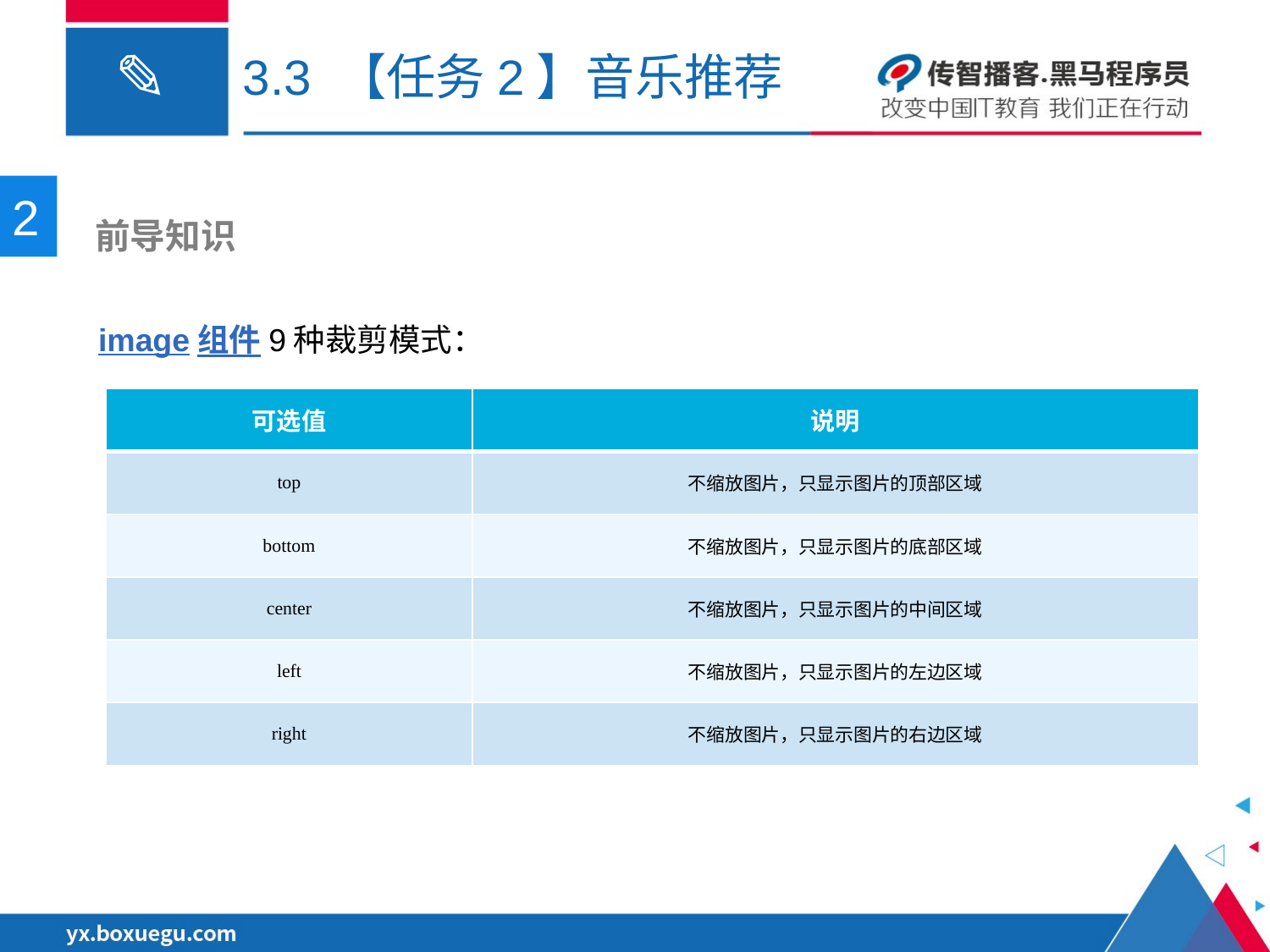

# 3.3 【任务2】音乐推荐

2
  前导知识
image组件9种裁剪模式：
| 可选值 | 说明 |
| --- | --- |
| top | 不缩放图片，只显示图片的顶部区域 |
| bottom | 不缩放图片，只显示图片的底部区域 |
| center | 不缩放图片，只显示图片的中间区域 |
| left | 不缩放图片，只显示图片的左边区域 |
| right | 不缩放图片，只显示图片的右边区域 |